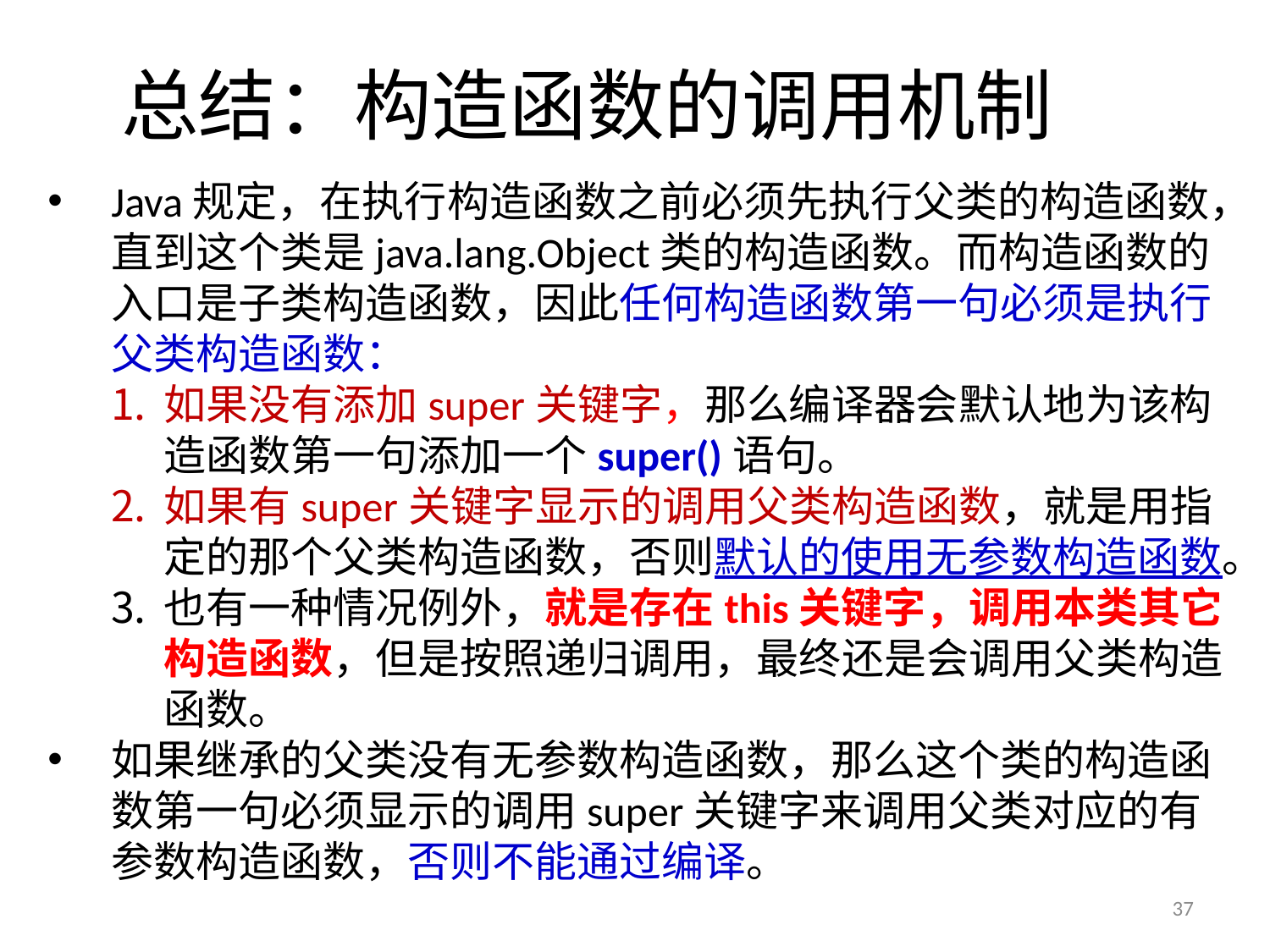

# 总结：构造函数的调用机制
Java规定，在执行构造函数之前必须先执行父类的构造函数，直到这个类是java.lang.Object类的构造函数。而构造函数的入口是子类构造函数，因此任何构造函数第一句必须是执行父类构造函数：
如果没有添加super关键字，那么编译器会默认地为该构造函数第一句添加一个super()语句。
如果有super关键字显示的调用父类构造函数，就是用指定的那个父类构造函数，否则默认的使用无参数构造函数。
也有一种情况例外，就是存在this关键字，调用本类其它构造函数，但是按照递归调用，最终还是会调用父类构造函数。
如果继承的父类没有无参数构造函数，那么这个类的构造函数第一句必须显示的调用super关键字来调用父类对应的有参数构造函数，否则不能通过编译。

37